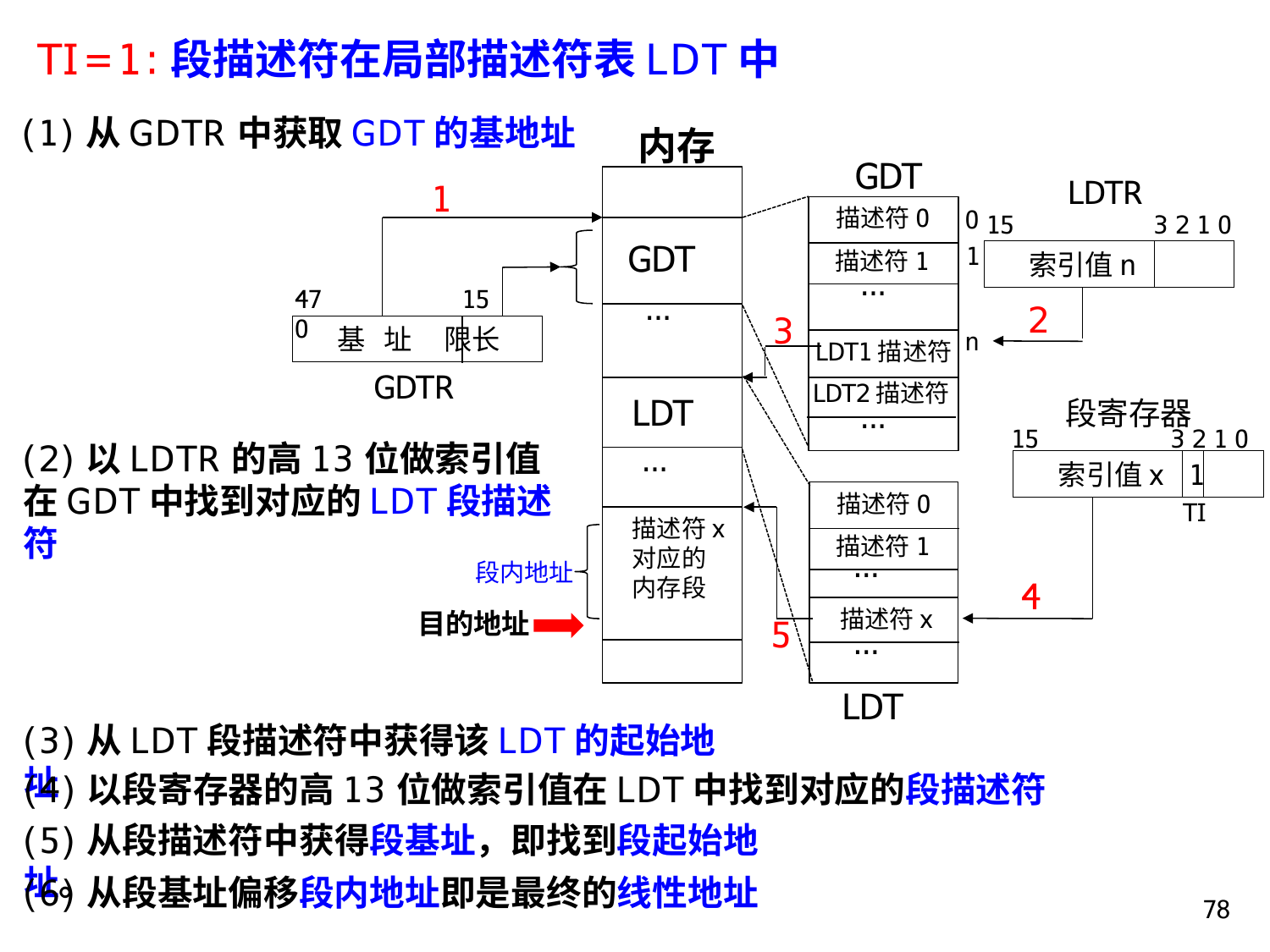

TI=1:段描述符在局部描述符表LDT中
(1)从GDTR中获取GDT的基地址
内存
GDT
LDTR

1
描述符0

0
15                  3 2 1 0
    索引值n

GDT
1
描述符1
…
47                  15      0
    基   址     限长
…
2
3
n
LDT1描述符
GDTR
LDT2描述符
LDT
段寄存器
…
15                 3 2 1 0
(2)以LDTR的高13位做索引值在GDT中找到对应的LDT段描述符
…
    索引值x   1
描述符0

TI
描述符x对应的内存段
描述符1

…
段内地址
4
描述符x
目的地址
5

…
LDT
(3)从LDT段描述符中获得该LDT的起始地址
(4)以段寄存器的高13位做索引值在LDT中找到对应的段描述符
(5)从段描述符中获得段基址，即找到段起始地址。
(6)从段基址偏移段内地址即是最终的线性地址
78